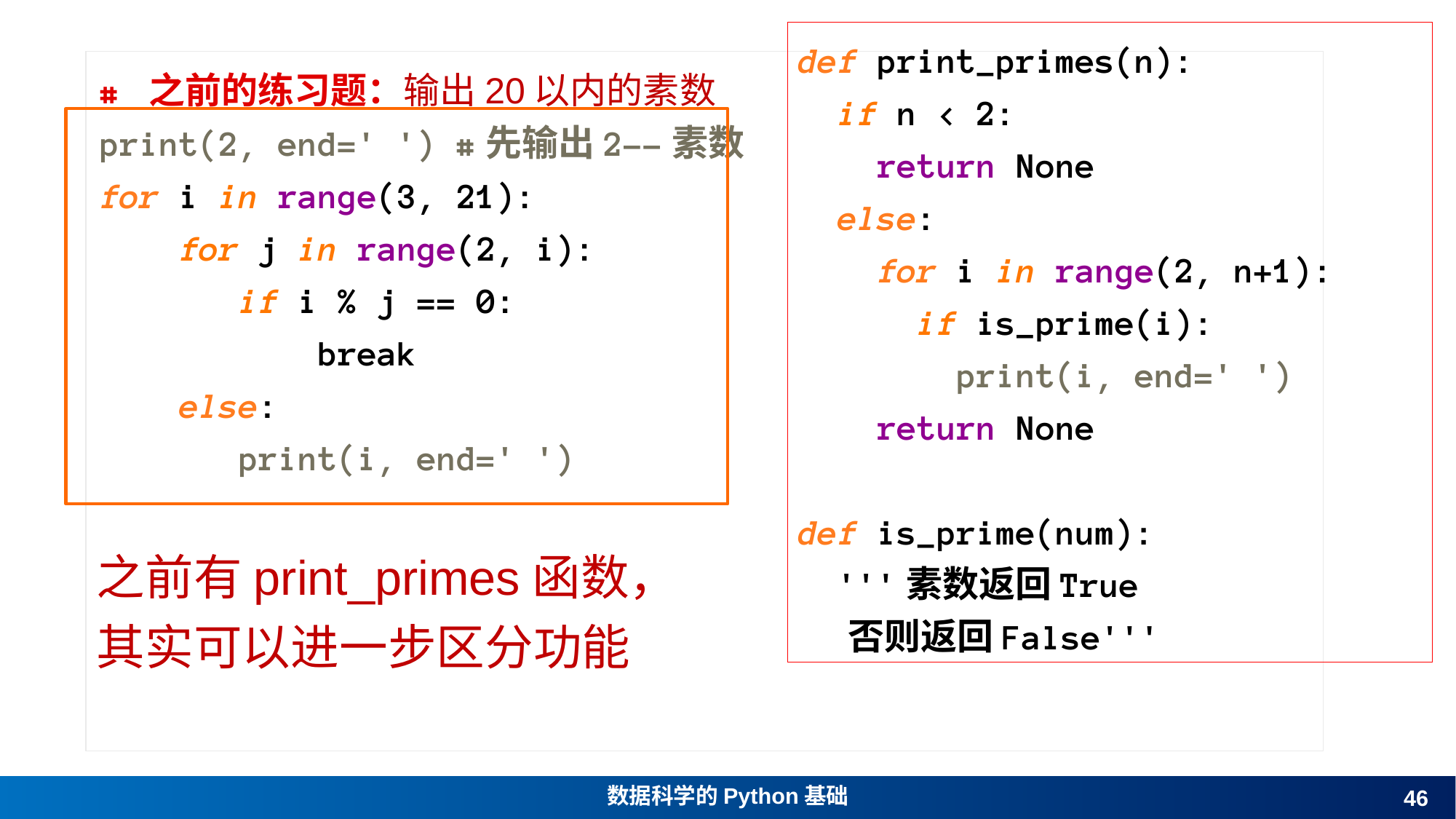

def print_primes(n):
  if n < 2:
    return None
  else:
    for i in range(2, n+1):
      if is_prime(i):
        print(i, end=' ')
    return None

def is_prime(num):
  '''素数返回True
     否则返回False'''
# 之前的练习题：输出20以内的素数 print(2, end=' ') #先输出2--素数
for i in range(3, 21):
    for j in range(2, i):
       if i % j == 0:
           break
    else:
       print(i, end=' ')

之前有print_primes函数，
其实可以进一步区分功能